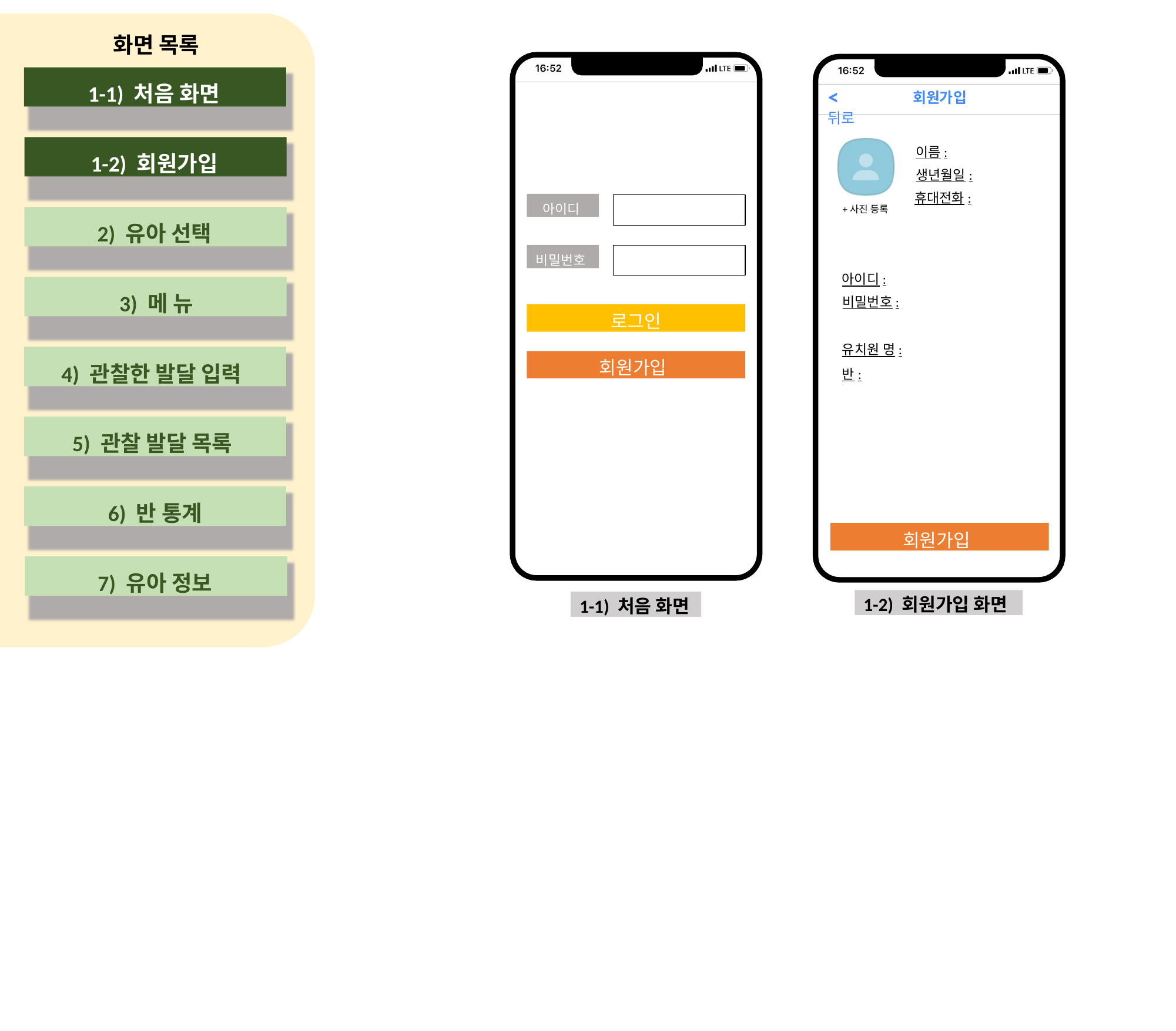

# 화면 목록

1-1) 처음 화면

<뒤로
회원가입

이름:
생년월일:
1-2) 회원가입

휴대전화:
아이디

+사진 등록
2) 유아 선택

비밀번호

아이디:
비밀번호:
3) 메 뉴

로그인
유치원 명:
반:
4) 관찰한 발달 입력

회원가입
5) 관찰 발달 목록

6) 반 통계

회원가입
7) 유아 정보

1-2) 회원가입 화면
1-1) 처음 화면